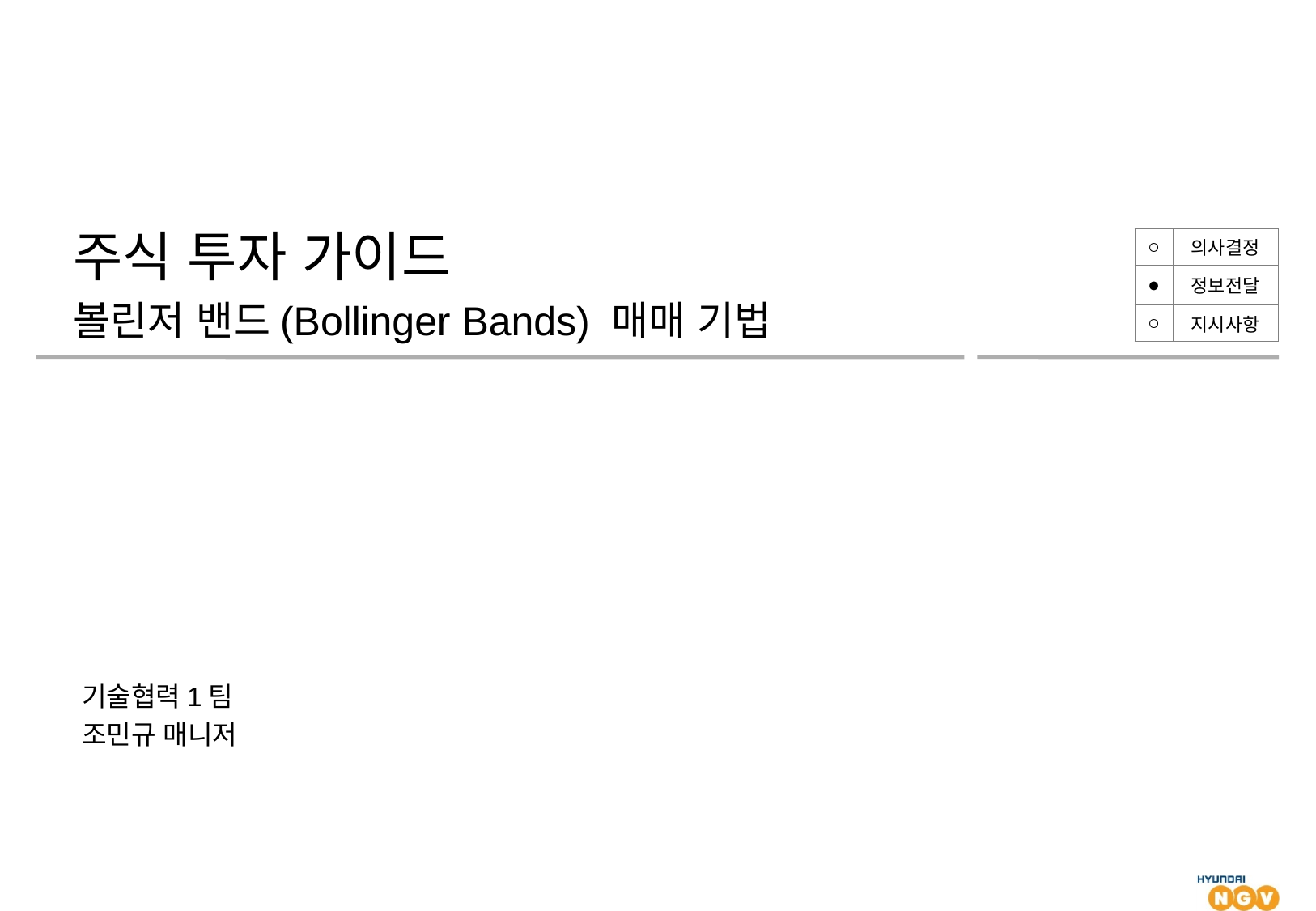

주식 투자 가이드
볼린저 밴드(Bollinger Bands) 매매 기법
| ○ | 의사결정 |
| --- | --- |
| ● | 정보전달 |
| ○ | 지시사항 |

기술협력1팀
조민규 매니저